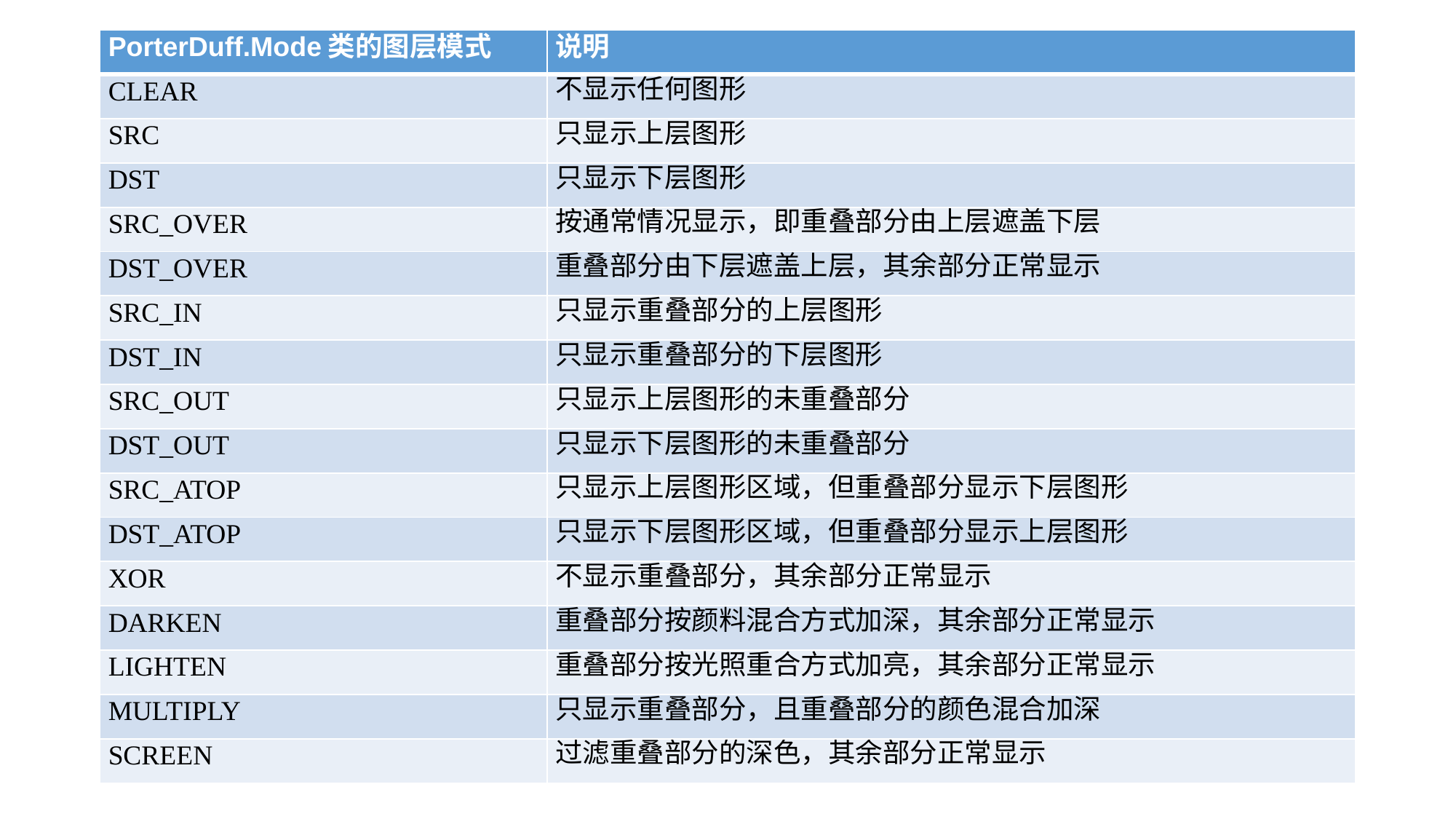

| PorterDuff.Mode类的图层模式 | 说明 |
| --- | --- |
| CLEAR | 不显示任何图形 |
| SRC | 只显示上层图形 |
| DST | 只显示下层图形 |
| SRC\_OVER | 按通常情况显示，即重叠部分由上层遮盖下层 |
| DST\_OVER | 重叠部分由下层遮盖上层，其余部分正常显示 |
| SRC\_IN | 只显示重叠部分的上层图形 |
| DST\_IN | 只显示重叠部分的下层图形 |
| SRC\_OUT | 只显示上层图形的未重叠部分 |
| DST\_OUT | 只显示下层图形的未重叠部分 |
| SRC\_ATOP | 只显示上层图形区域，但重叠部分显示下层图形 |
| DST\_ATOP | 只显示下层图形区域，但重叠部分显示上层图形 |
| XOR | 不显示重叠部分，其余部分正常显示 |
| DARKEN | 重叠部分按颜料混合方式加深，其余部分正常显示 |
| LIGHTEN | 重叠部分按光照重合方式加亮，其余部分正常显示 |
| MULTIPLY | 只显示重叠部分，且重叠部分的颜色混合加深 |
| SCREEN | 过滤重叠部分的深色，其余部分正常显示 |